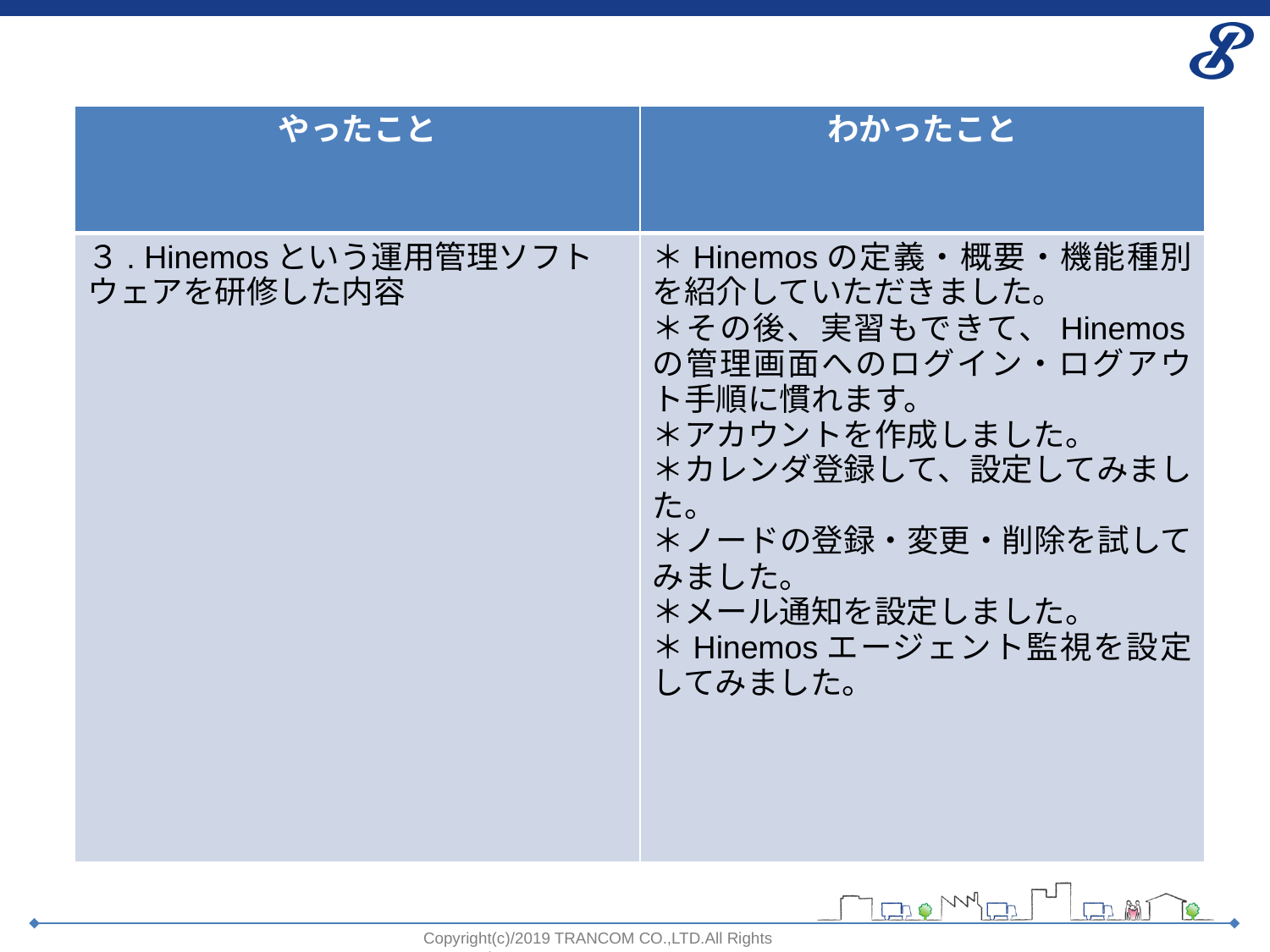

| やったこと | わかったこと |
| --- | --- |
| ３. Hinemosという運用管理ソフトウェアを研修した内容 | ＊Hinemosの定義・概要・機能種別を紹介していただきました。 ＊その後、実習もできて、Hinemosの管理画面へのログイン・ログアウト手順に慣れます。 ＊アカウントを作成しました。 ＊カレンダ登録して、設定してみました。 ＊ノードの登録・変更・削除を試してみました。 ＊メール通知を設定しました。 ＊Hinemosエージェント監視を設定してみました。 |